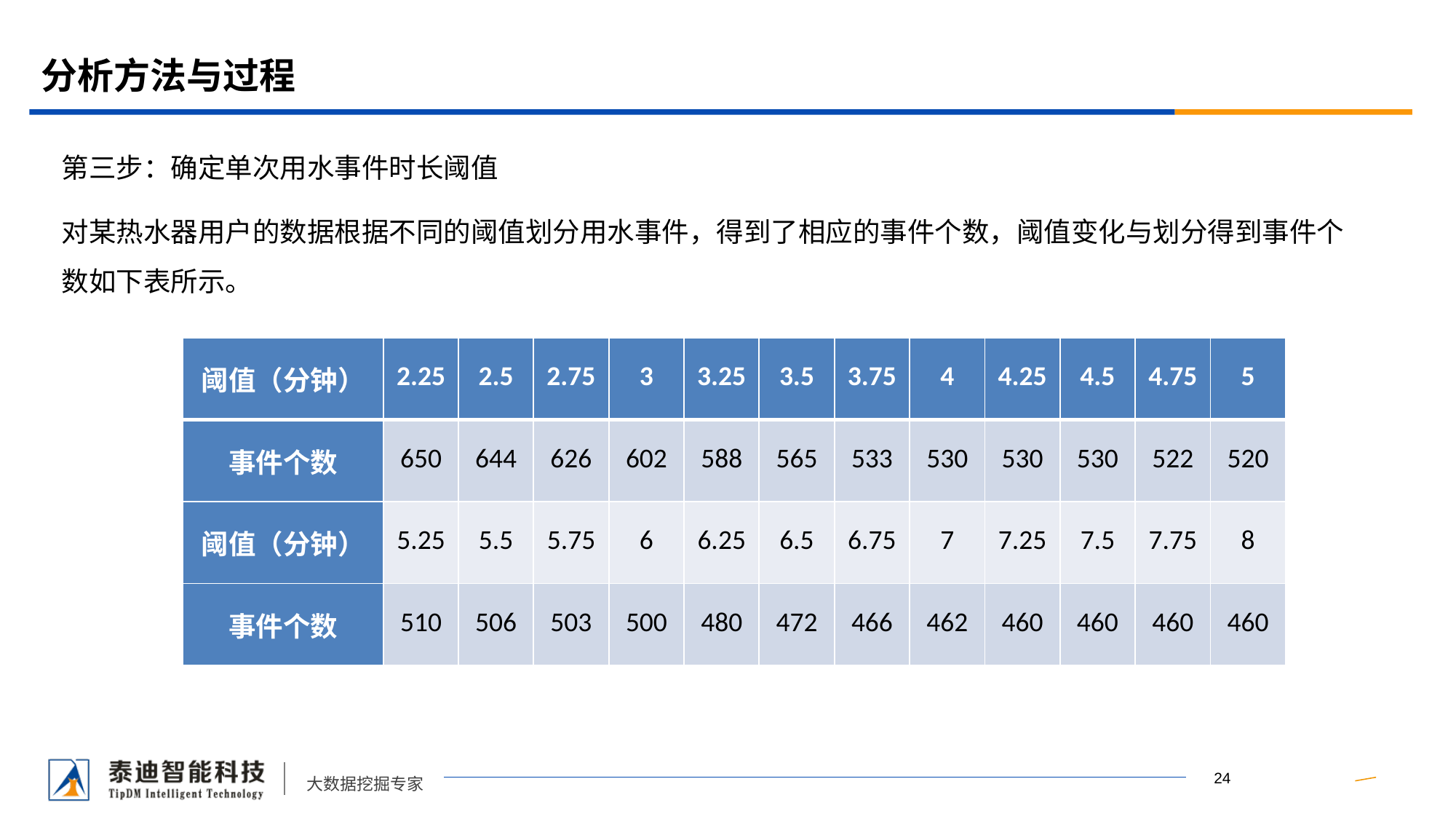

# 分析方法与过程
第三步：确定单次用水事件时长阈值
对某热水器用户的数据根据不同的阈值划分用水事件，得到了相应的事件个数，阈值变化与划分得到事件个数如下表所示。
| 阈值（分钟） | 2.25 | 2.5 | 2.75 | 3 | 3.25 | 3.5 | 3.75 | 4 | 4.25 | 4.5 | 4.75 | 5 |
| --- | --- | --- | --- | --- | --- | --- | --- | --- | --- | --- | --- | --- |
| 事件个数 | 650 | 644 | 626 | 602 | 588 | 565 | 533 | 530 | 530 | 530 | 522 | 520 |
| 阈值（分钟） | 5.25 | 5.5 | 5.75 | 6 | 6.25 | 6.5 | 6.75 | 7 | 7.25 | 7.5 | 7.75 | 8 |
| 事件个数 | 510 | 506 | 503 | 500 | 480 | 472 | 466 | 462 | 460 | 460 | 460 | 460 |